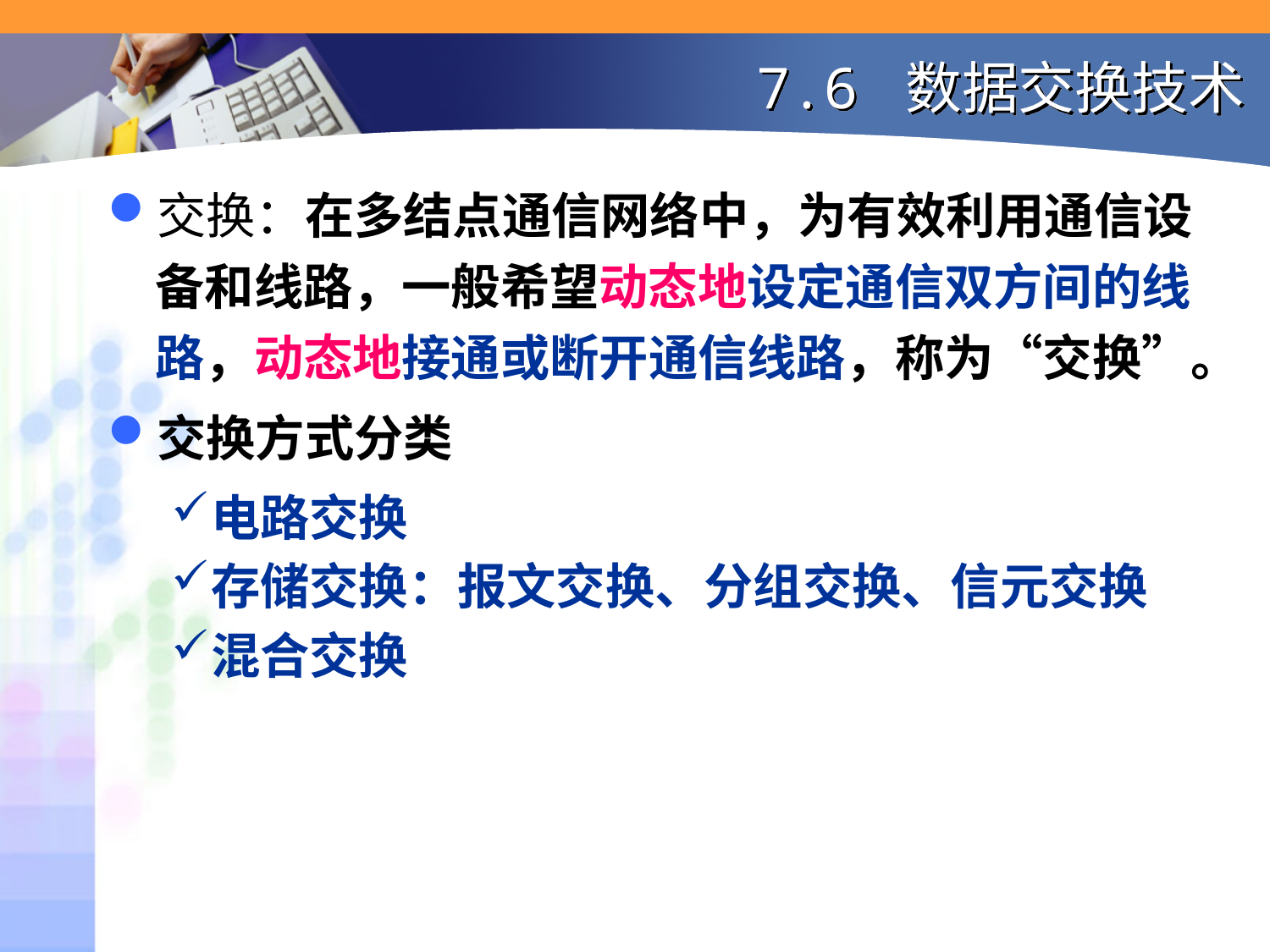

# 7.6 数据交换技术
交换：在多结点通信网络中，为有效利用通信设备和线路，一般希望动态地设定通信双方间的线路，动态地接通或断开通信线路，称为“交换”。
交换方式分类
电路交换
存储交换：报文交换、分组交换、信元交换
混合交换